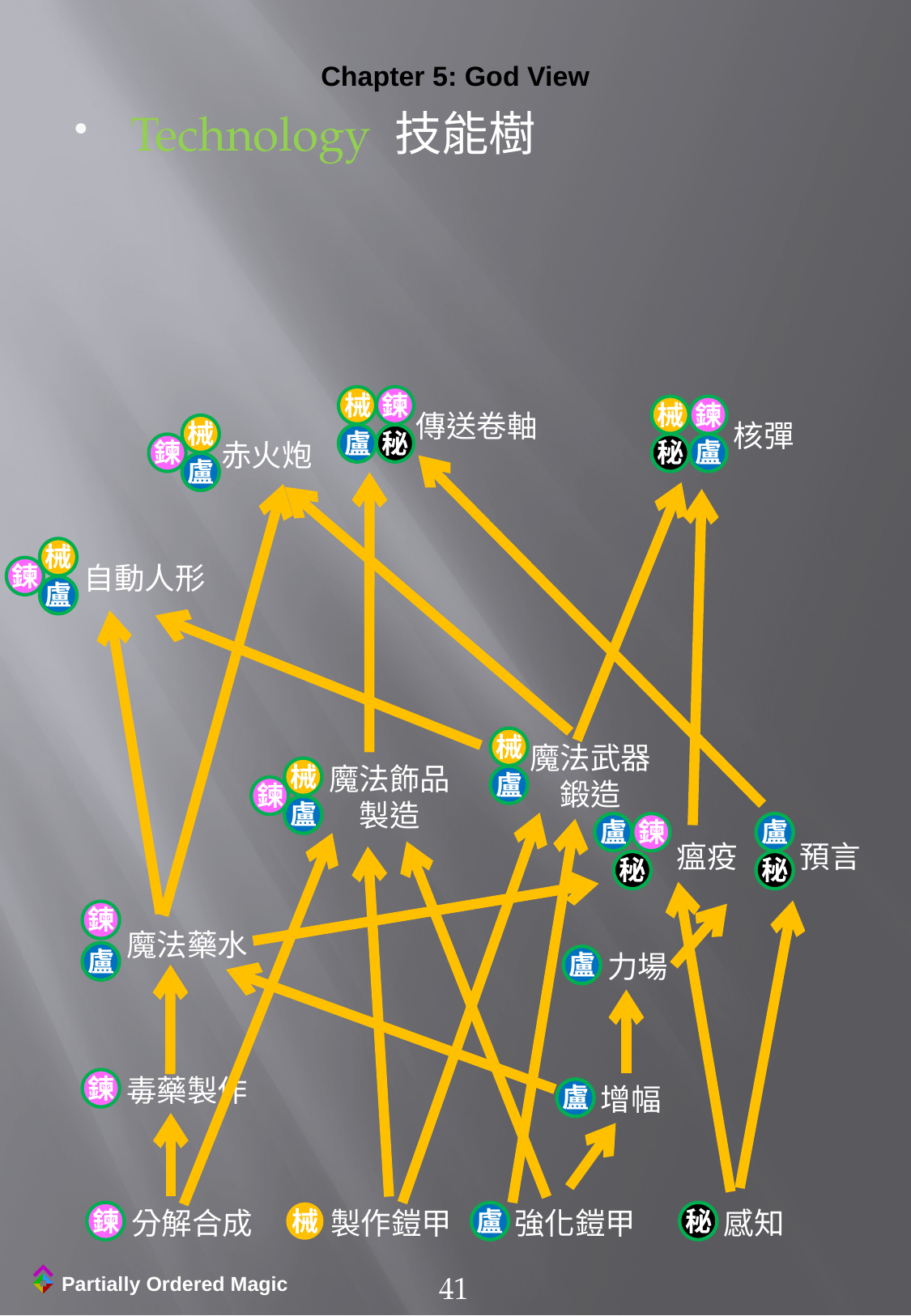

# Chapter 5: God View
Technology 技能樹

械

鍊

傳送卷軸
盧

秘

械

鍊

核彈
秘

盧

械

鍊

赤火炮
盧

械

鍊

自動人形
盧

械

魔法武器
鍛造
盧

械

魔法飾品
製造
鍊

盧

盧

鍊

瘟疫
秘

盧

預言
秘

鍊

魔法藥水
盧

盧

力場
鍊

毒藥製作
盧

增幅
鍊

分解合成
械

製作鎧甲
盧

強化鎧甲
秘

感知